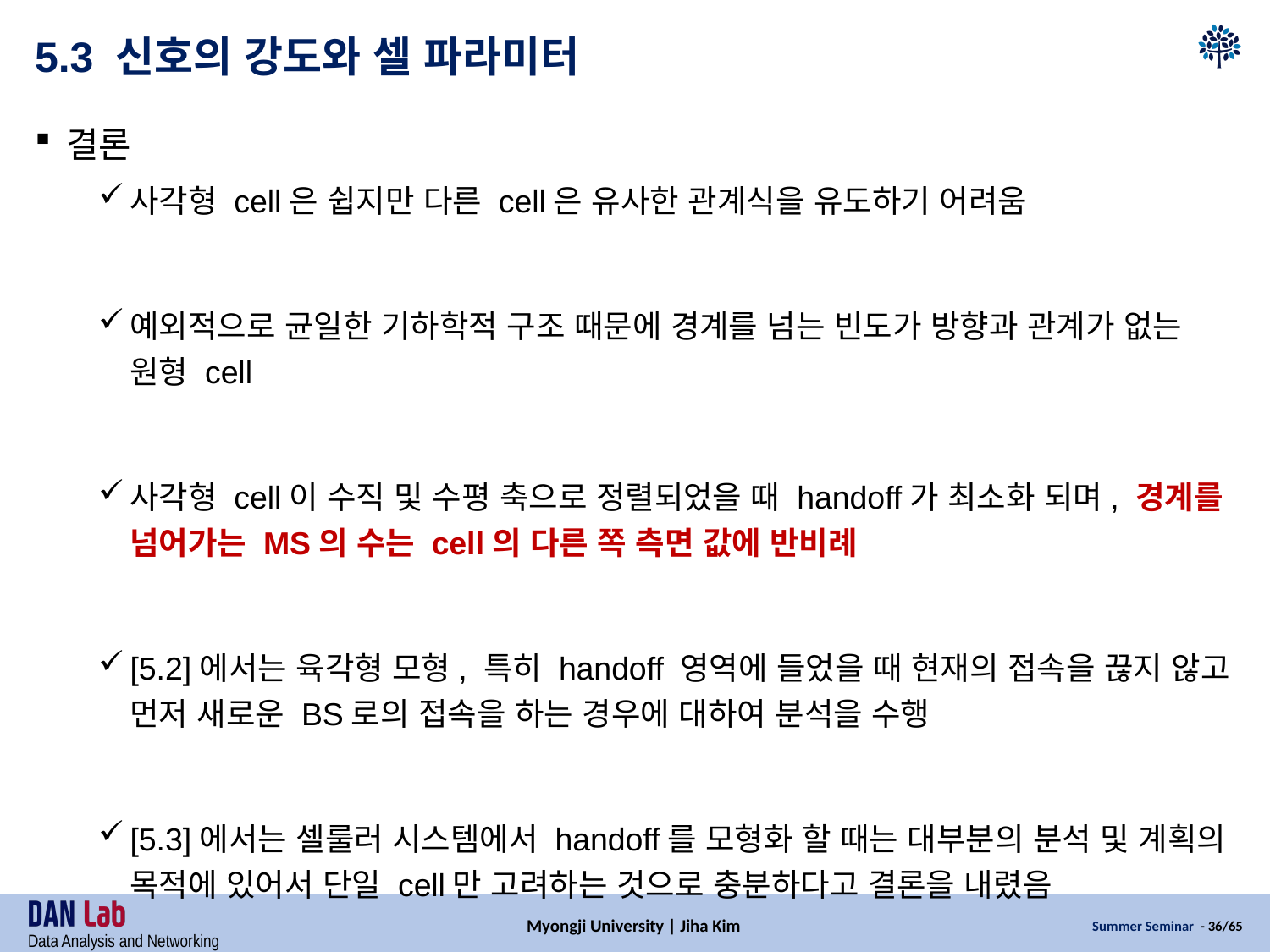

# 5.3 신호의 강도와 셀 파라미터
결론
사각형 cell은 쉽지만 다른 cell은 유사한 관계식을 유도하기 어려움

예외적으로 균일한 기하학적 구조 때문에 경계를 넘는 빈도가 방향과 관계가 없는 원형 cell

사각형 cell이 수직 및 수평 축으로 정렬되었을 때 handoff가 최소화 되며, 경계를 넘어가는 MS의 수는 cell의 다른 쪽 측면 값에 반비례

[5.2]에서는 육각형 모형, 특히 handoff 영역에 들었을 때 현재의 접속을 끊지 않고 먼저 새로운 BS로의 접속을 하는 경우에 대하여 분석을 수행

[5.3]에서는 셀룰러 시스템에서 handoff를 모형화 할 때는 대부분의 분석 및 계획의 목적에 있어서 단일 cell만 고려하는 것으로 충분하다고 결론을 내렸음
Myongji University | Jiha Kim
Summer Seminar  - 36/65